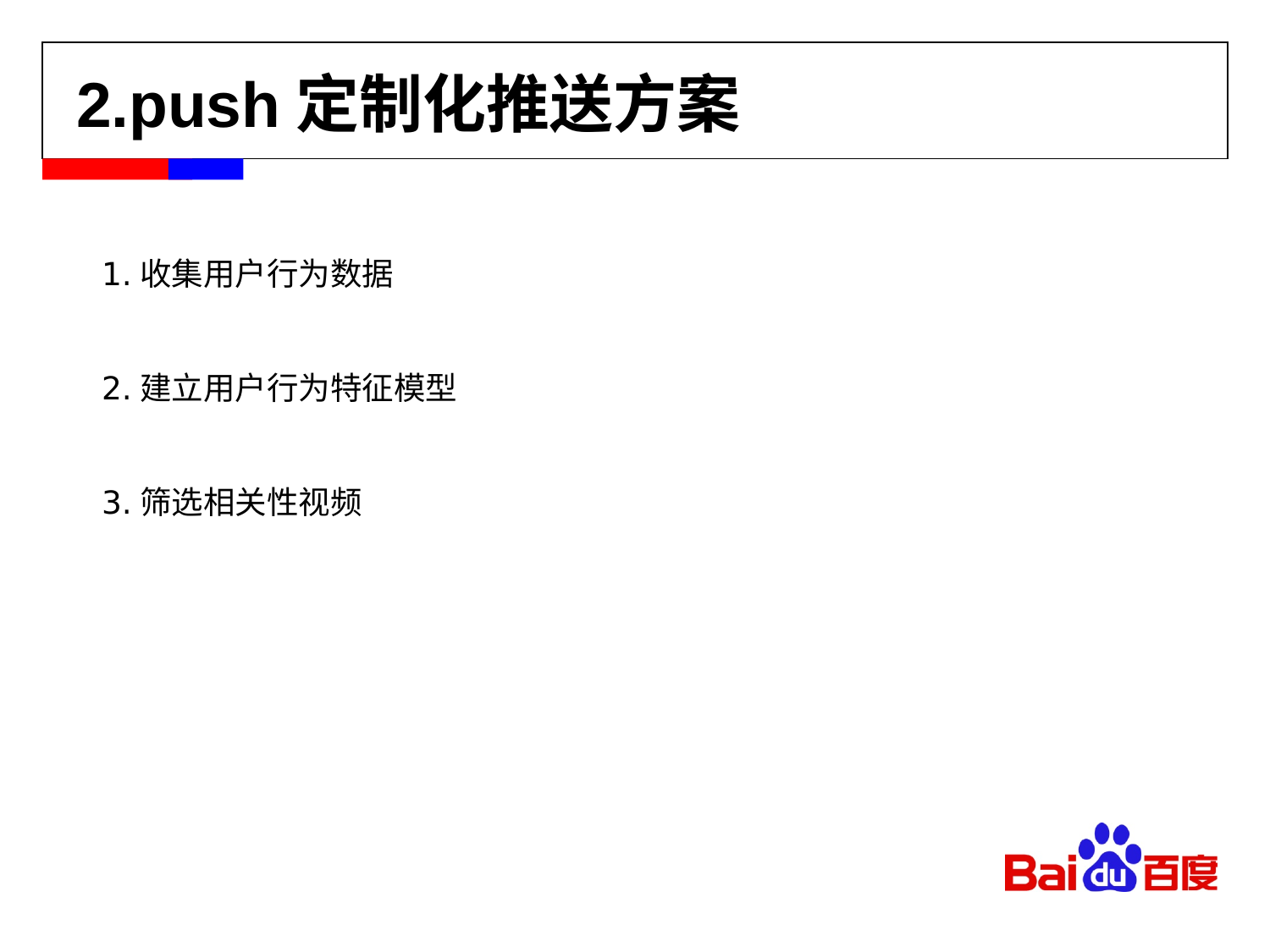

# 2.push定制化推送方案

1.收集用户行为数据

2.建立用户行为特征模型

3.筛选相关性视频